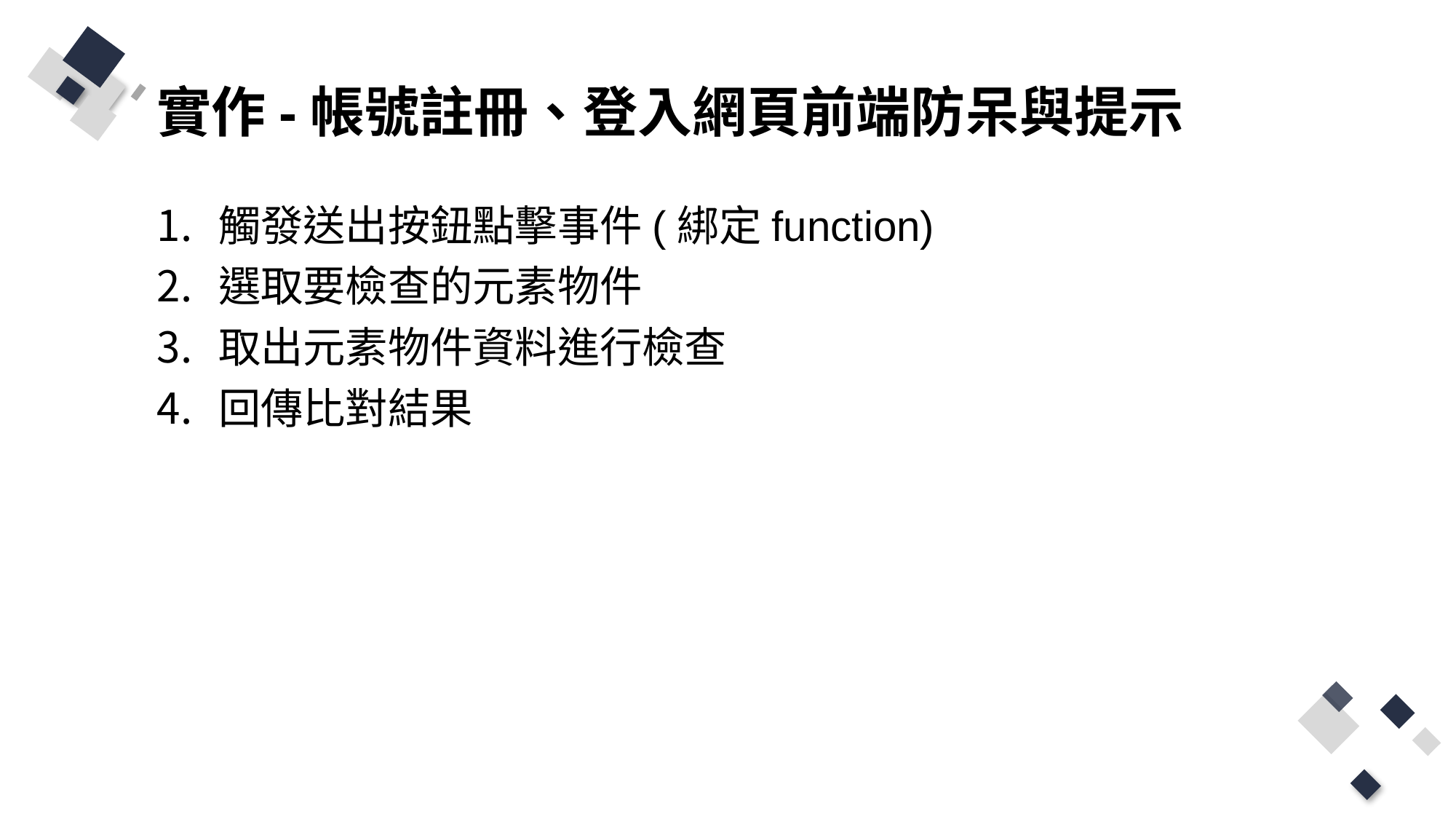

# 實作-帳號註冊、登入網頁前端防呆與提示
觸發送出按鈕點擊事件(綁定function)
選取要檢查的元素物件
取出元素物件資料進行檢查
回傳比對結果